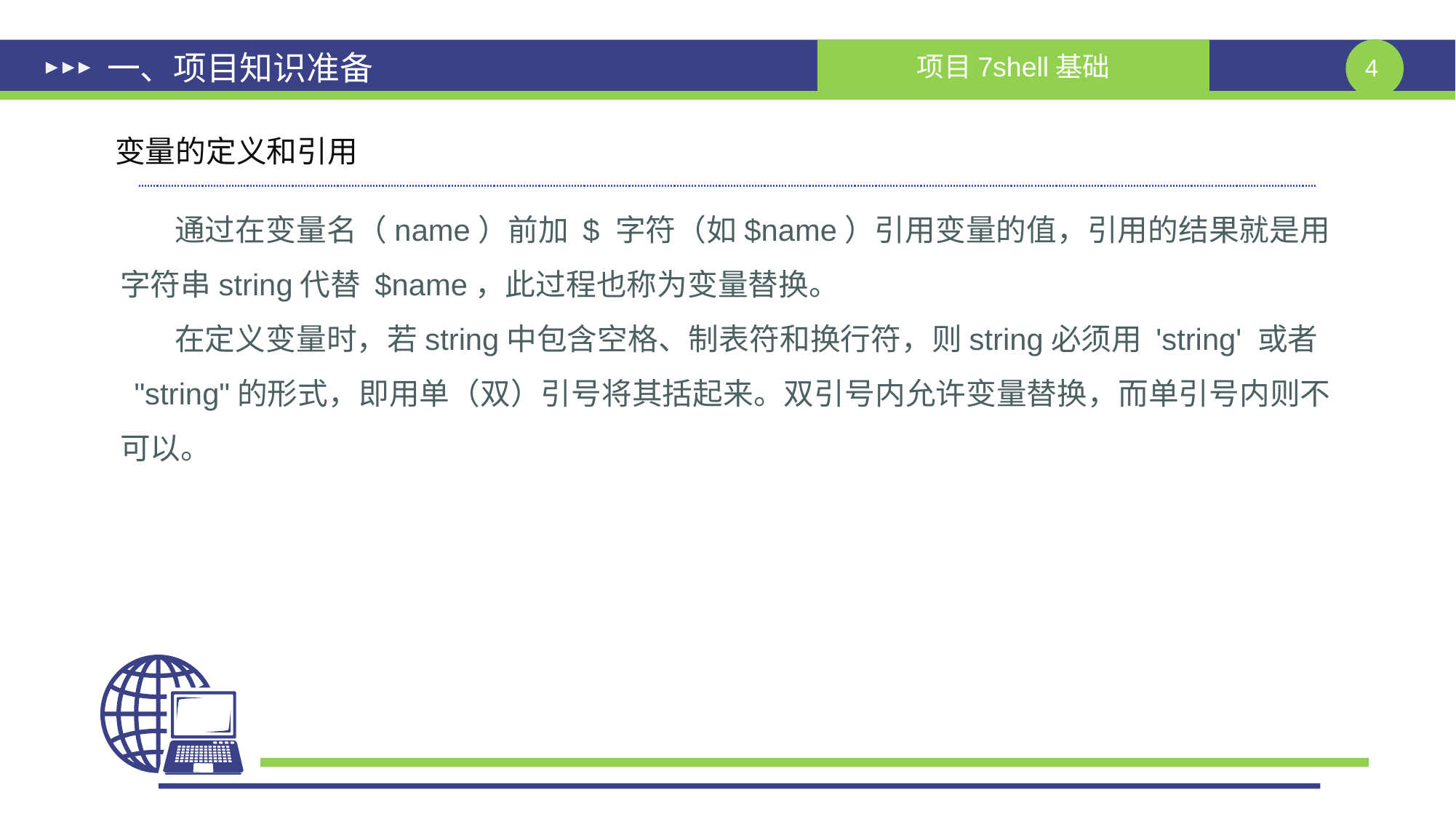

# 一、项目知识准备
变量的定义和引用

通过在变量名（name）前加 $ 字符（如$name）引用变量的值，引用的结果就是用字符串string代替 $name，此过程也称为变量替换。
在定义变量时，若string中包含空格、制表符和换行符，则string必须用 'string' 或者 "string"的形式，即用单（双）引号将其括起来。双引号内允许变量替换，而单引号内则不可以。